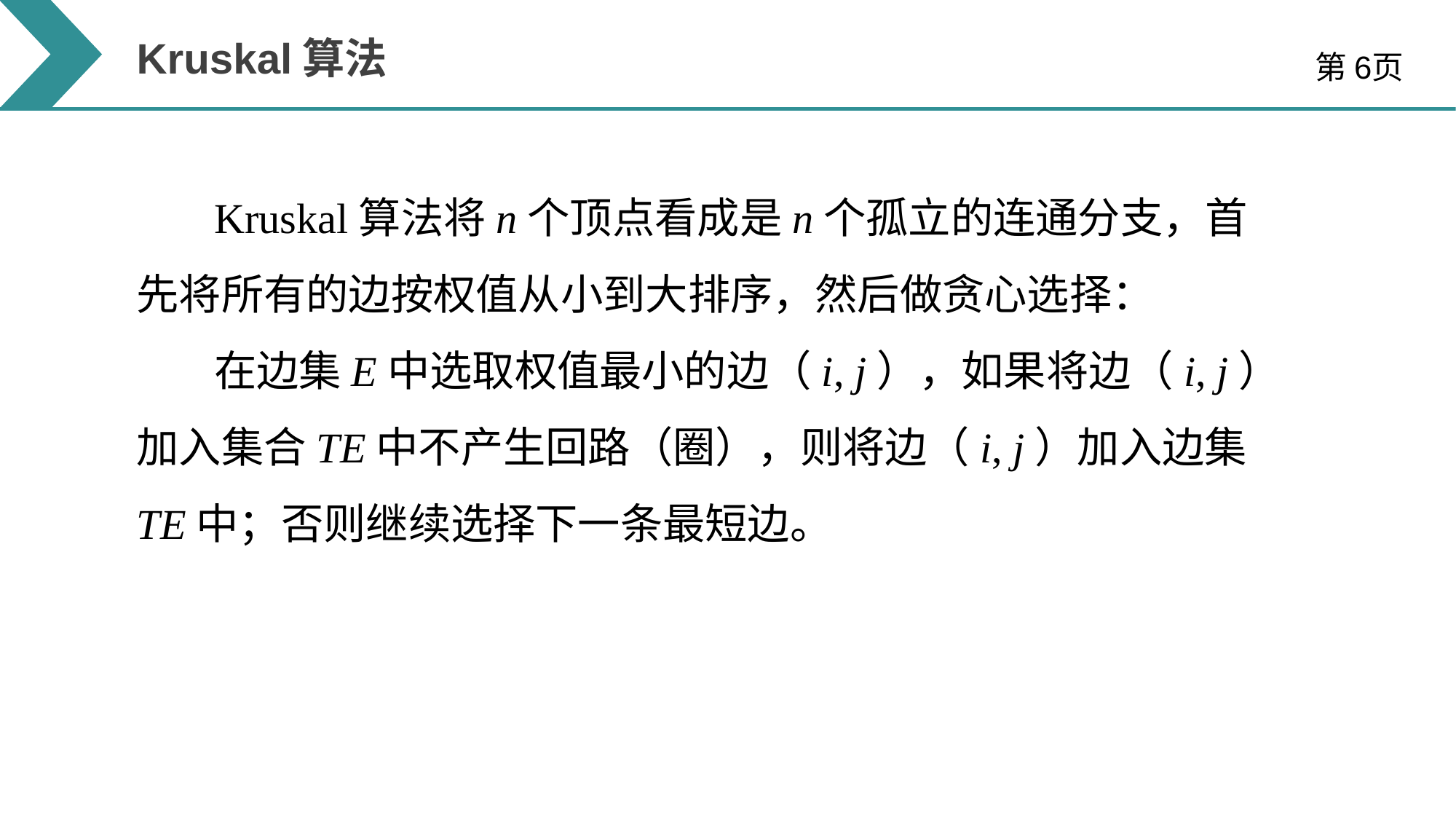

Kruskal算法
第6页
Kruskal算法将n个顶点看成是n个孤立的连通分支，首先将所有的边按权值从小到大排序，然后做贪心选择：
在边集E中选取权值最小的边（i, j），如果将边（i, j）加入集合TE中不产生回路（圈），则将边（i, j）加入边集TE中；否则继续选择下一条最短边。